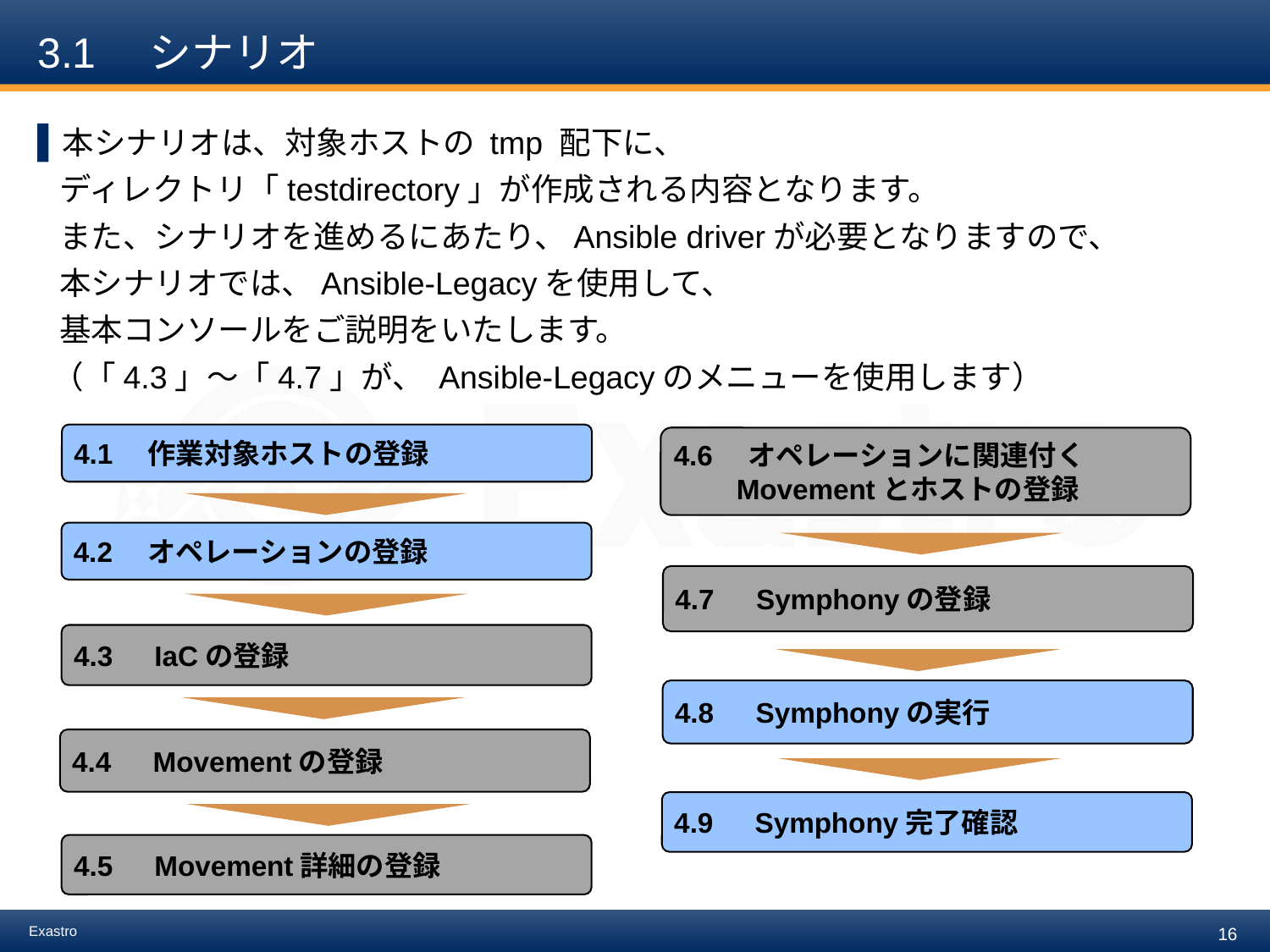

# 3.1　シナリオ
本シナリオは、対象ホストの tmp 配下に、
  ディレクトリ「testdirectory」が作成される内容となります。
  また、シナリオを進めるにあたり、Ansible driverが必要となりますので、
  本シナリオでは、Ansible-Legacyを使用して、
  基本コンソールをご説明をいたします。
 （「4.3」～「4.7」が、 Ansible-Legacyのメニューを使用します）
4.1　作業対象ホストの登録
4.6　オペレーションに関連付く
        Movementとホストの登録

4.2　オペレーションの登録

4.7　Symphonyの登録

4.3　IaCの登録

4.8　Symphonyの実行

4.4　Movementの登録

4.9　Symphony完了確認

4.5　Movement詳細の登録